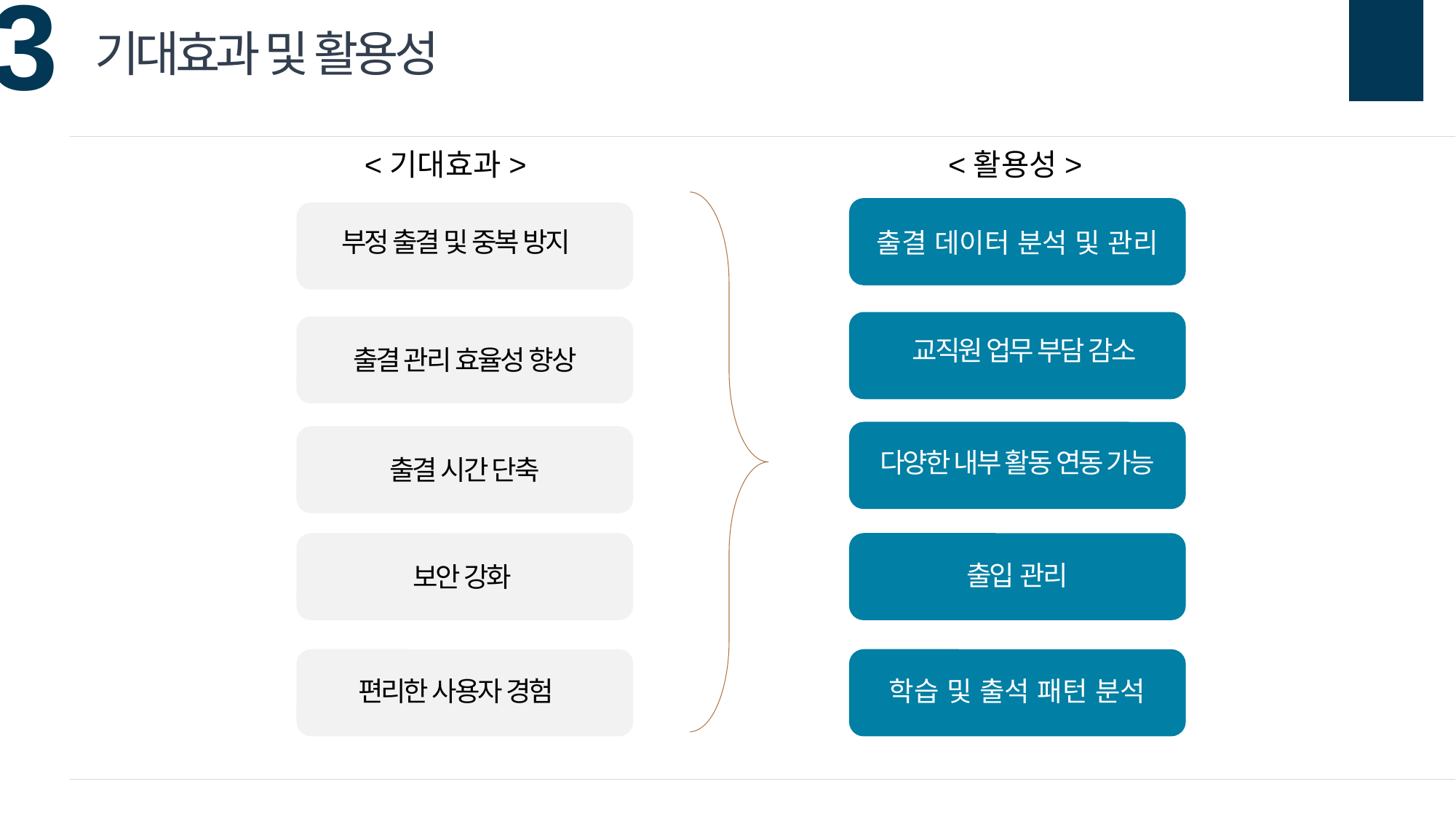

기대효과 및 활용성
<기대효과>
<활용성>

출결 데이터 분석 및 관리

부정 출결 및 중복 방지

교직원 업무 부담 감소
출결 관리 효율성 향상

다양한 내부 활동 연동 가능
출결 시간 단축

출입 관리
 보안 강화

편리한 사용자 경험
학습 및 출석 패턴 분석